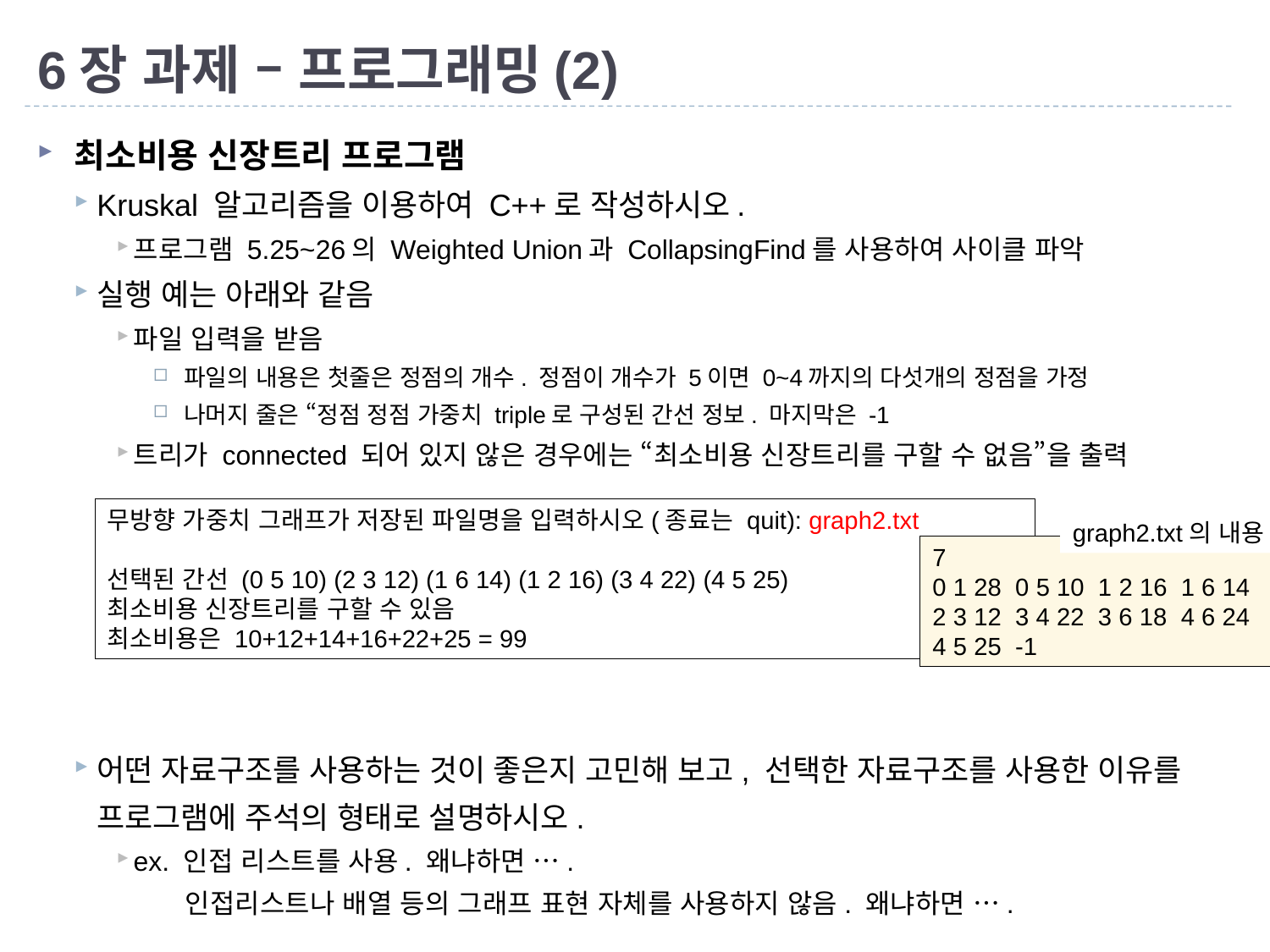

# 6장 과제 – 프로그래밍(2)
최소비용 신장트리 프로그램
Kruskal 알고리즘을 이용하여 C++로 작성하시오.
프로그램 5.25~26의 Weighted Union과 CollapsingFind를 사용하여 사이클 파악
실행 예는 아래와 같음
파일 입력을 받음
파일의 내용은 첫줄은 정점의 개수. 정점이 개수가 5이면 0~4까지의 다섯개의 정점을 가정
나머지 줄은 “정점 정점 가중치 triple로 구성된 간선 정보. 마지막은 -1
트리가 connected 되어 있지 않은 경우에는 “최소비용 신장트리를 구할 수 없음”을 출력

어떤 자료구조를 사용하는 것이 좋은지 고민해 보고, 선택한 자료구조를 사용한 이유를 프로그램에 주석의 형태로 설명하시오.
ex. 인접 리스트를 사용. 왜냐하면 ….
      인접리스트나 배열 등의 그래프 표현 자체를 사용하지 않음. 왜냐하면 ….

무방향 가중치 그래프가 저장된 파일명을 입력하시오(종료는 quit): graph2.txt

선택된 간선 (0 5 10) (2 3 12) (1 6 14) (1 2 16) (3 4 22) (4 5 25)
최소비용 신장트리를 구할 수 있음
최소비용은 10+12+14+16+22+25 = 99
graph2.txt의 내용
7
0 1 28  0 5 10  1 2 16  1 6 14
2 3 12  3 4 22  3 6 18  4 6 24
4 5 25  -1